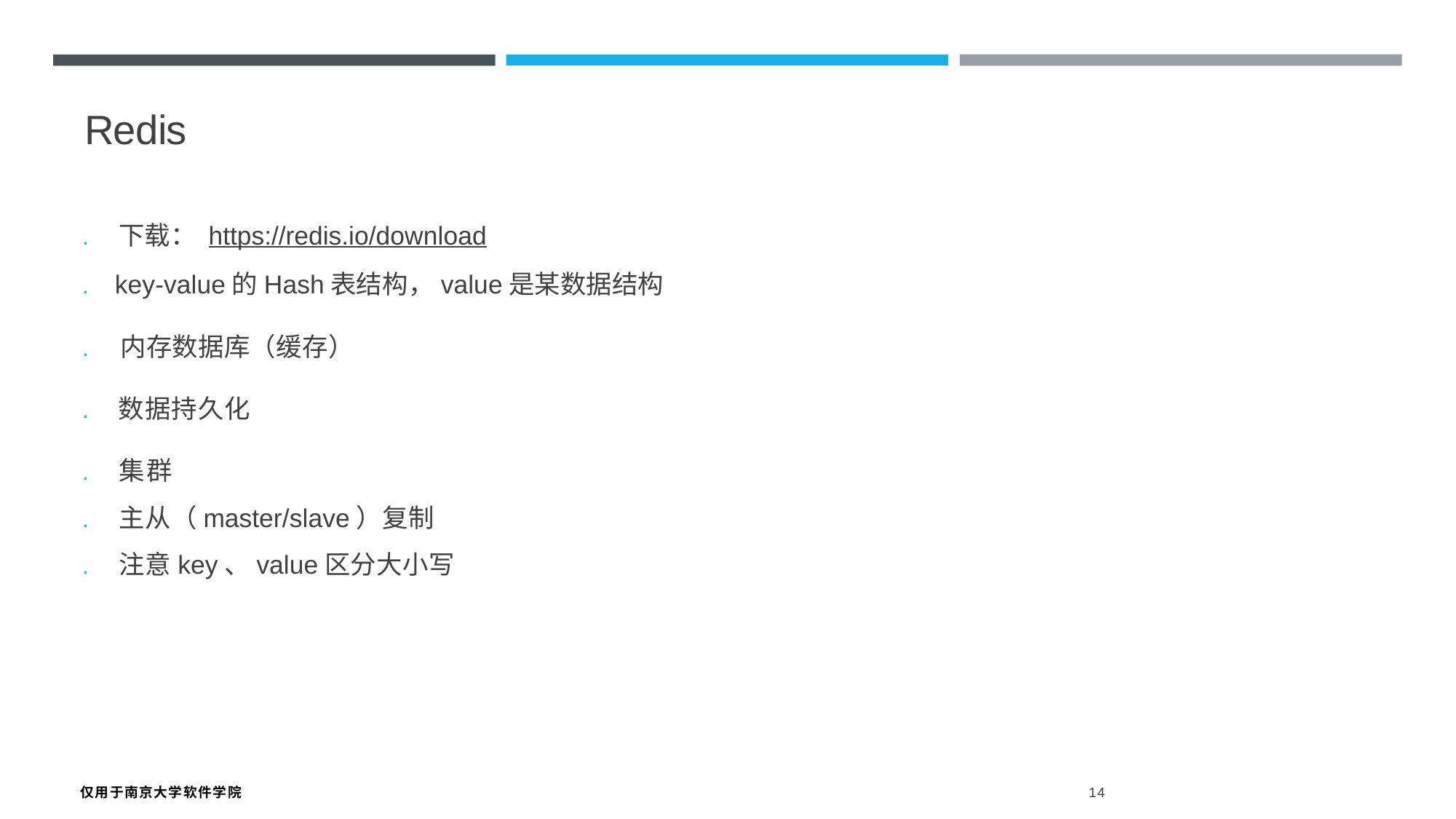

Redis

.   下载： https://redis.io/download
.    key-value的Hash表结构，value是某数据结构
.    内存数据库（缓存）
.   数据持久化
.   集群
.   主从（master/slave）复制

.   注意key、value区分大小写

仅用于南京大学软件学院                                                                                                                                                                                                                                                                                14